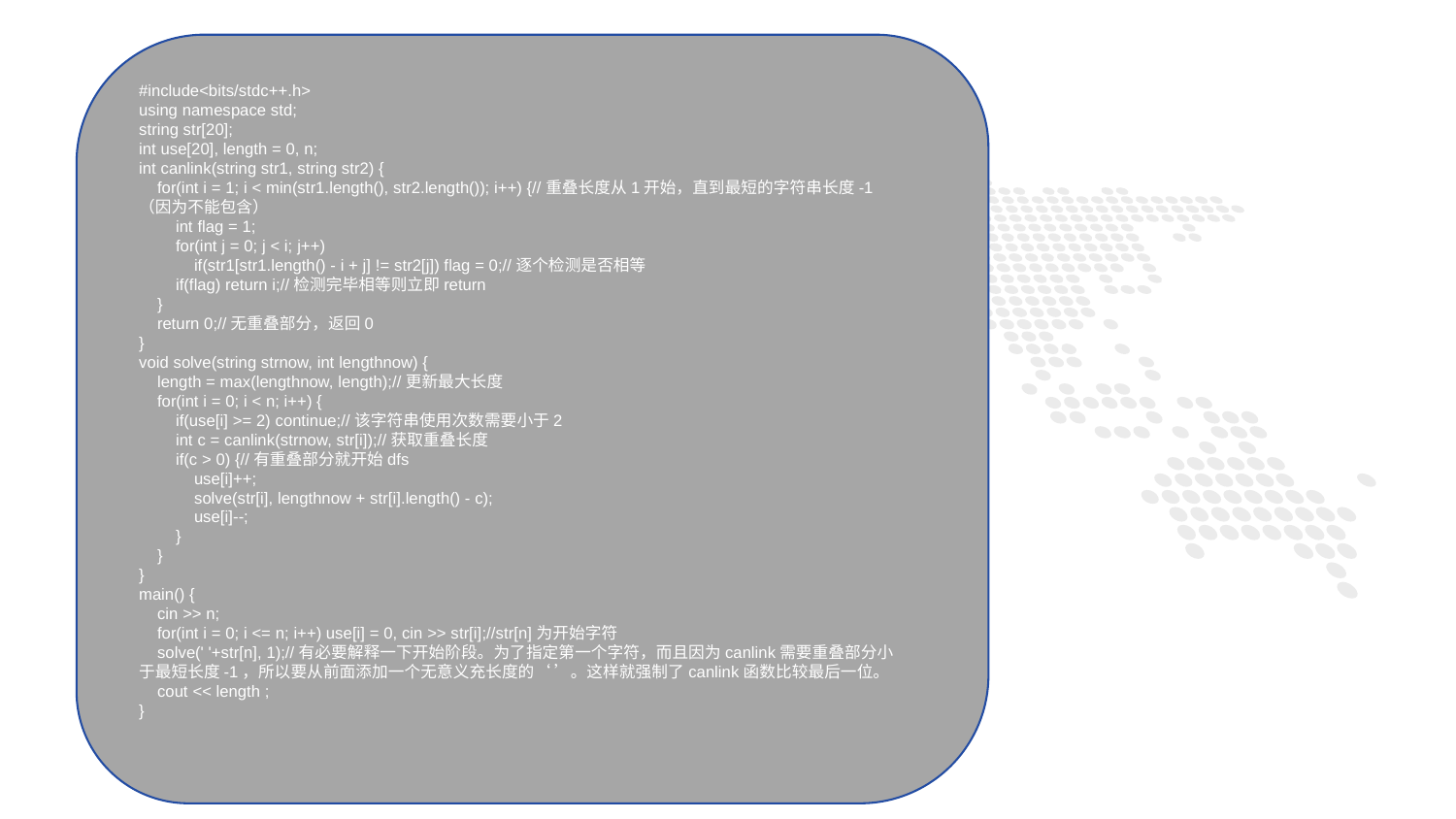

#include<bits/stdc++.h>
using namespace std;
string str[20];
int use[20], length = 0, n;
int canlink(string str1, string str2) {
    for(int i = 1; i < min(str1.length(), str2.length()); i++) {//重叠长度从1开始，直到最短的字符串长度-1（因为不能包含）
        int flag = 1;
        for(int j = 0; j < i; j++)
            if(str1[str1.length() - i + j] != str2[j]) flag = 0;//逐个检测是否相等
        if(flag) return i;//检测完毕相等则立即return
    }
    return 0;//无重叠部分，返回0
}
void solve(string strnow, int lengthnow) {
    length = max(lengthnow, length);//更新最大长度
    for(int i = 0; i < n; i++) {
        if(use[i] >= 2) continue;//该字符串使用次数需要小于2
        int c = canlink(strnow, str[i]);//获取重叠长度
        if(c > 0) {//有重叠部分就开始dfs
            use[i]++;
            solve(str[i], lengthnow + str[i].length() - c);
            use[i]--;
        }
    }
}
main() {
    cin >> n;
    for(int i = 0; i <= n; i++) use[i] = 0, cin >> str[i];//str[n]为开始字符
    solve(' '+str[n], 1);//有必要解释一下开始阶段。为了指定第一个字符，而且因为canlink需要重叠部分小于最短长度-1，所以要从前面添加一个无意义充长度的‘ ’。这样就强制了canlink函数比较最后一位。
    cout << length ;
}
1
PART  ONE